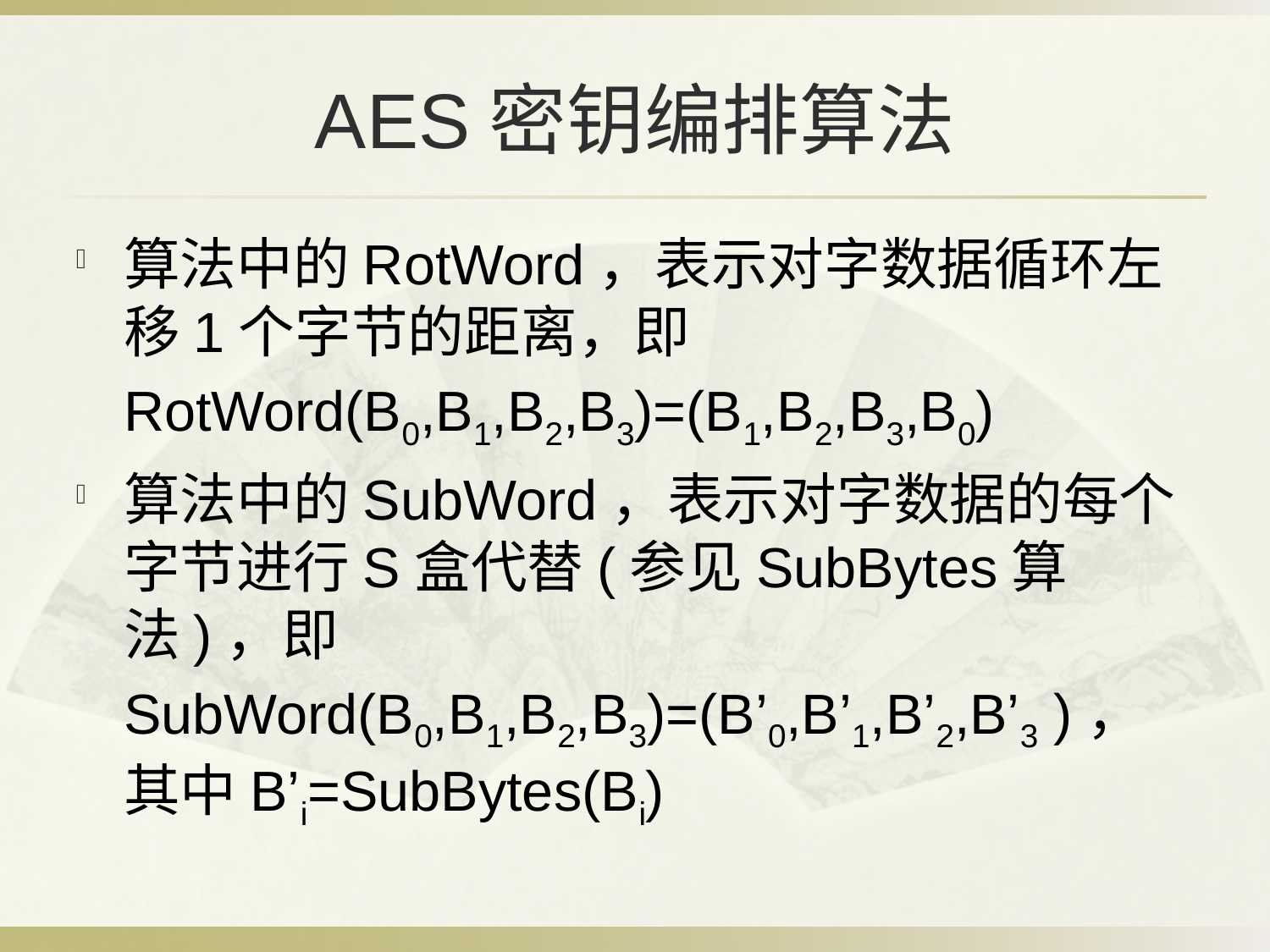

# AES密钥编排算法
算法中的RotWord，表示对字数据循环左移1个字节的距离，即
	RotWord(B0,B1,B2,B3)=(B1,B2,B3,B0)
算法中的SubWord，表示对字数据的每个字节进行S盒代替(参见SubBytes算法)，即
	SubWord(B0,B1,B2,B3)=(B’0,B’1,B’2,B’3 )，其中B’i=SubBytes(Bi)